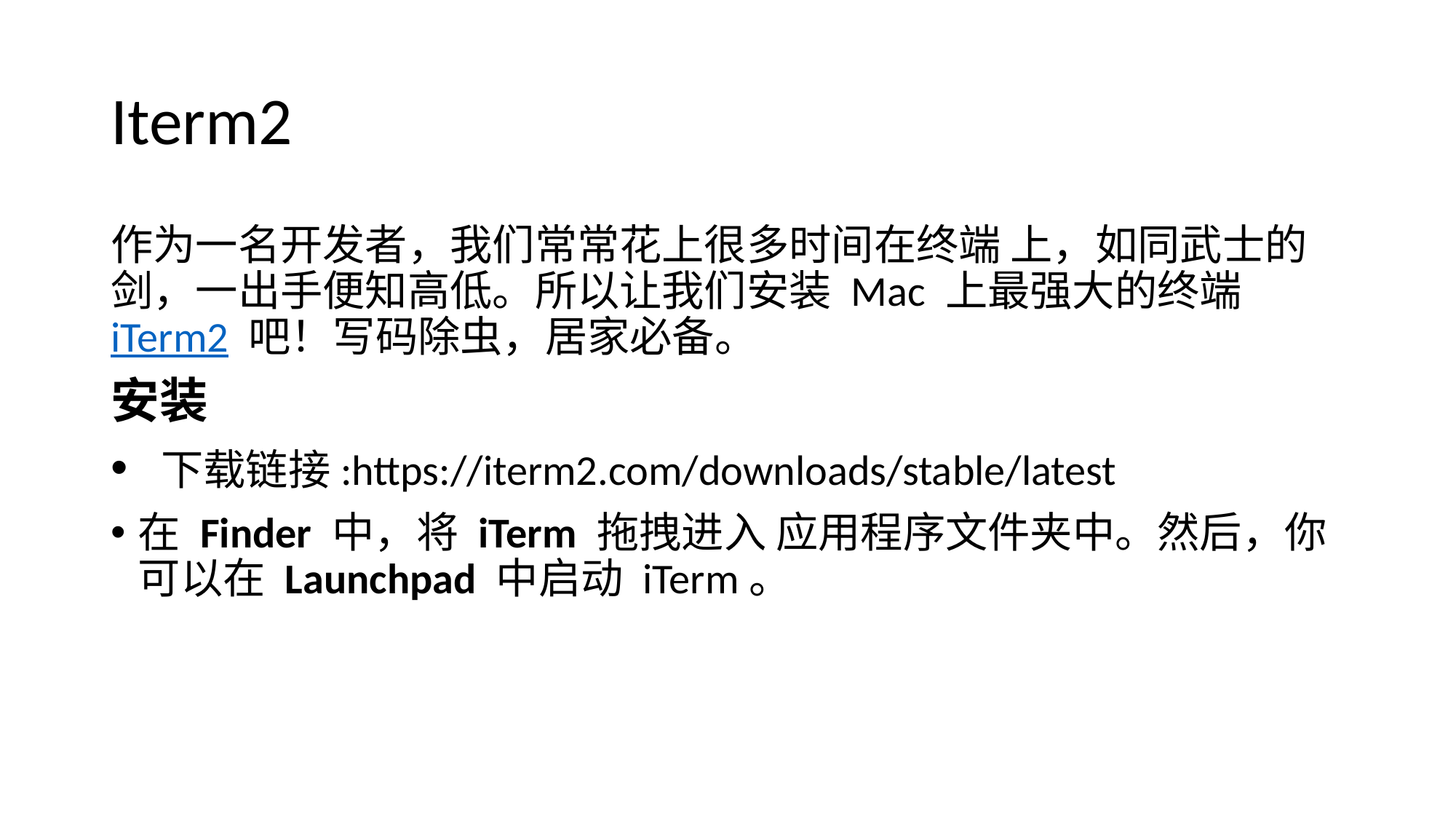

# Iterm2
作为一名开发者，我们常常花上很多时间在终端 上，如同武士的剑，一出手便知高低。所以让我们安装 Mac 上最强大的终端 iTerm2 吧！写码除虫，居家必备。
安装
 下载链接:https://iterm2.com/downloads/stable/latest
在 Finder 中，将 iTerm 拖拽进入 应用程序文件夹中。然后，你可以在 Launchpad 中启动 iTerm。